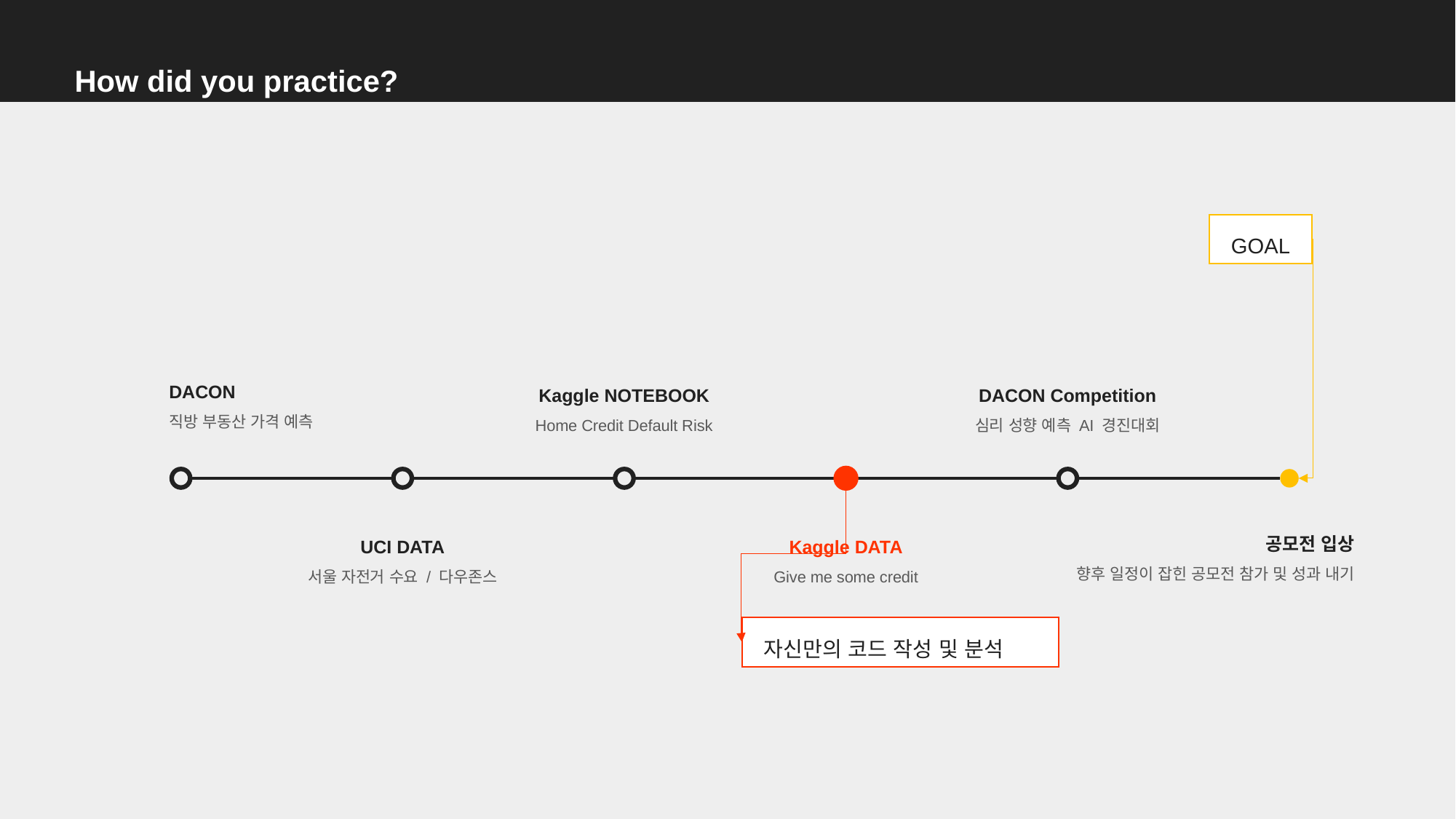

How did you practice?
GOAL
DACON
직방 부동산 가격 예측
Kaggle NOTEBOOK
Home Credit Default Risk
DACON Competition
심리 성향 예측 AI 경진대회

공모전 입상
향후 일정이 잡힌 공모전 참가 및 성과 내기
UCI DATA
서울 자전거 수요 / 다우존스
Kaggle DATA
Give me some credit
자신만의 코드 작성 및 분석